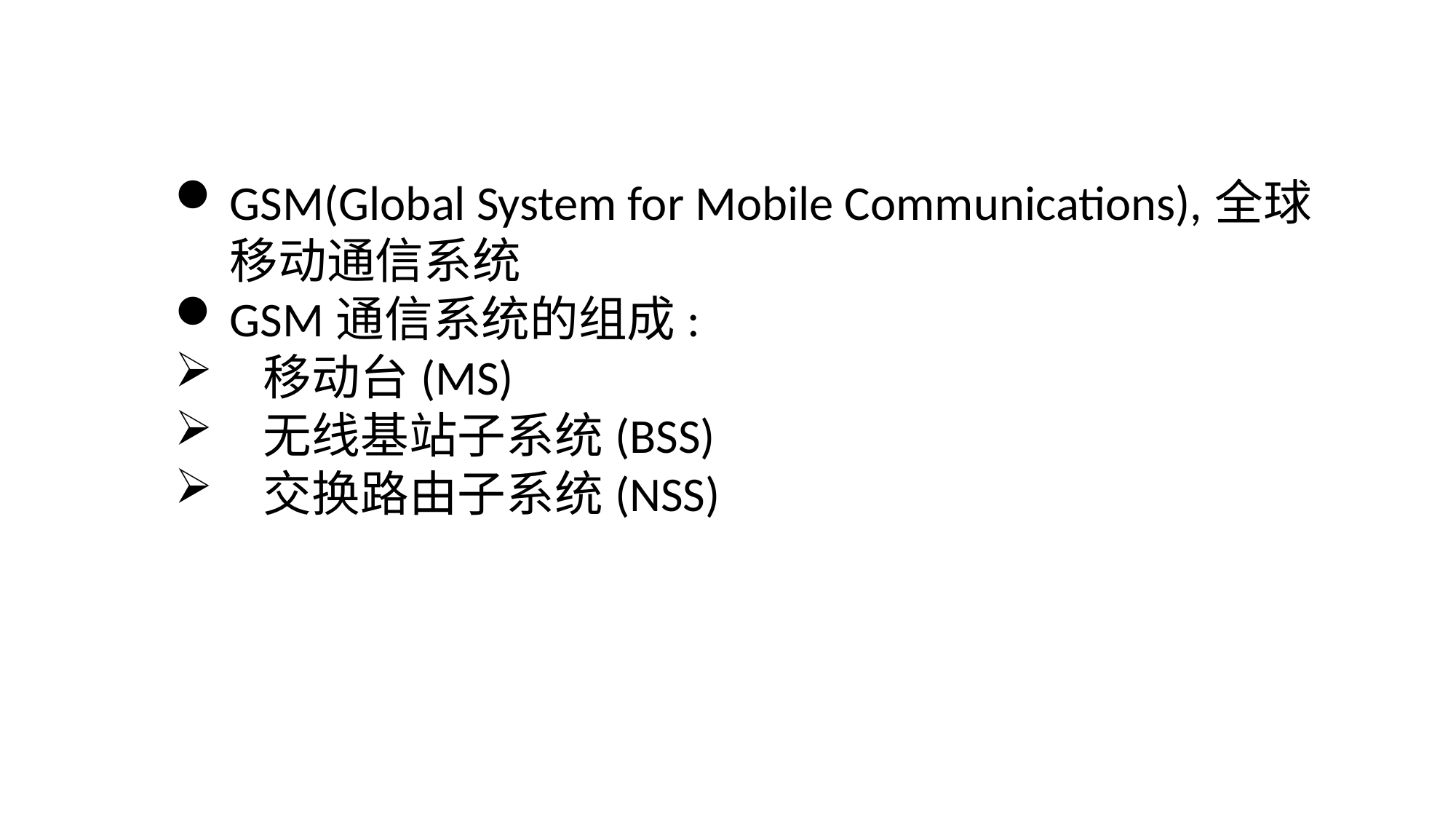

GSM(Global System for Mobile Communications),全球移动通信系统
GSM通信系统的组成:
  移动台(MS)
  无线基站子系统(BSS)
  交换路由子系统(NSS)